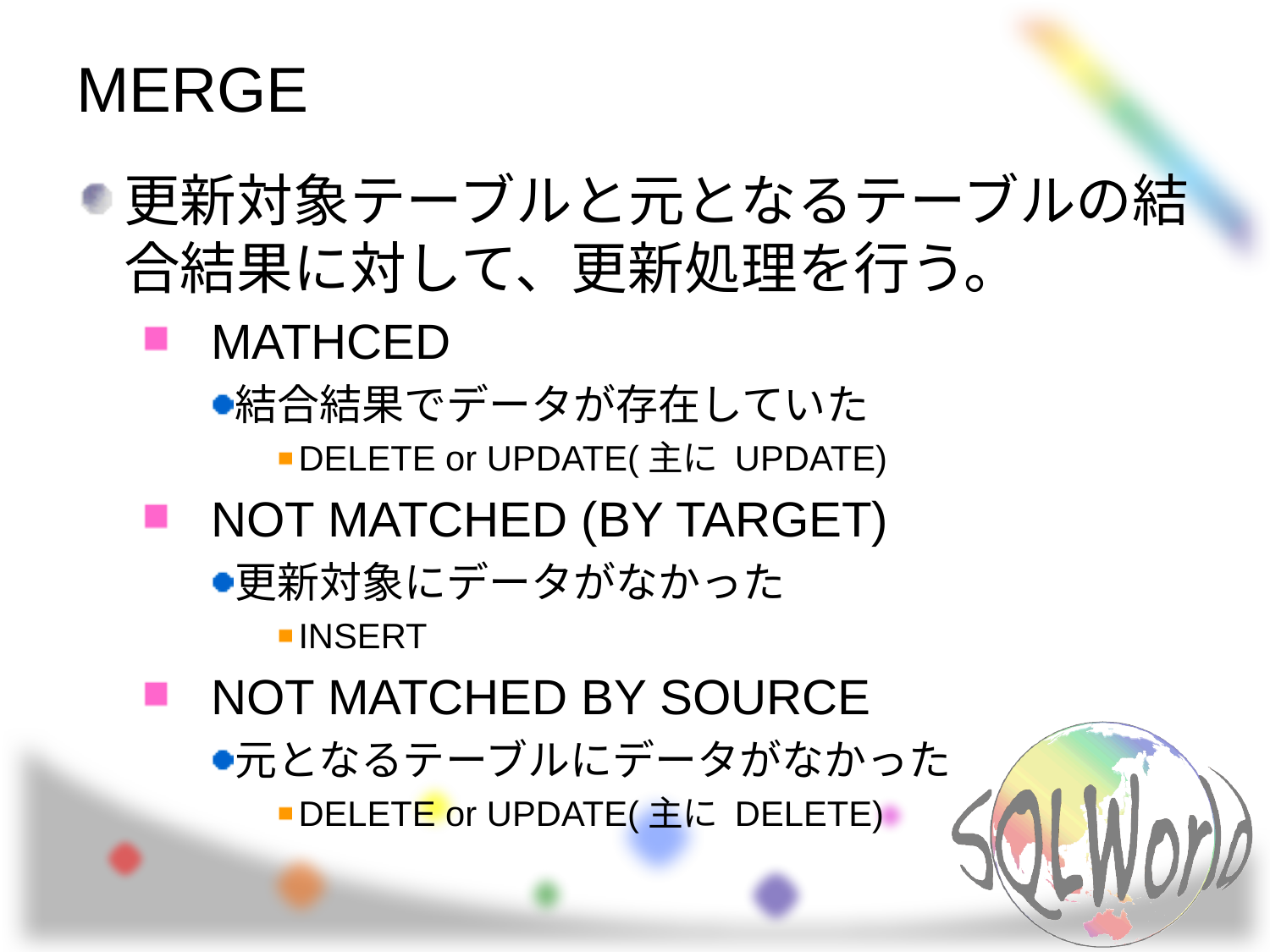

# MERGE
更新対象テーブルと元となるテーブルの結合結果に対して、更新処理を行う。
MATHCED
結合結果でデータが存在していた
DELETE or UPDATE(主に UPDATE)
NOT MATCHED (BY TARGET)
更新対象にデータがなかった
INSERT
NOT MATCHED BY SOURCE
元となるテーブルにデータがなかった
DELETE or UPDATE(主に DELETE)